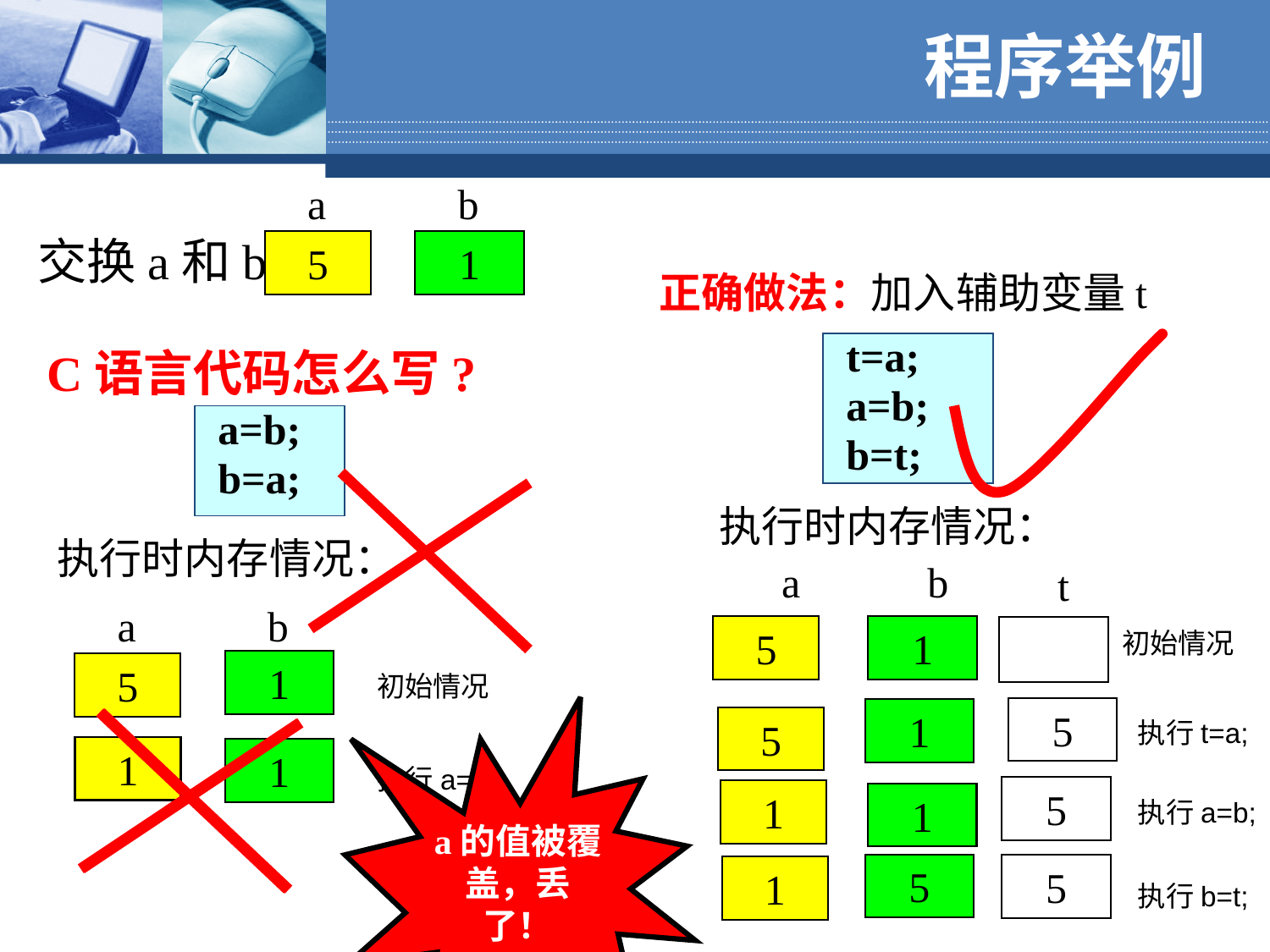

程序举例
a
b
交换a和b:
5
1
正确做法：加入辅助变量t

 t=a;
 a=b;
 b=t;
C语言代码怎么写?
 a=b;
 b=a;

执行时内存情况：
执行时内存情况：
a
b
t
a
b
5
1

初始情况
1
5
初始情况
5
1
5
执行t=a;

1
1
执行a=b;
a的值被覆盖，丢了！
5
1
1
执行a=b;
5
5
1
执行b=t;